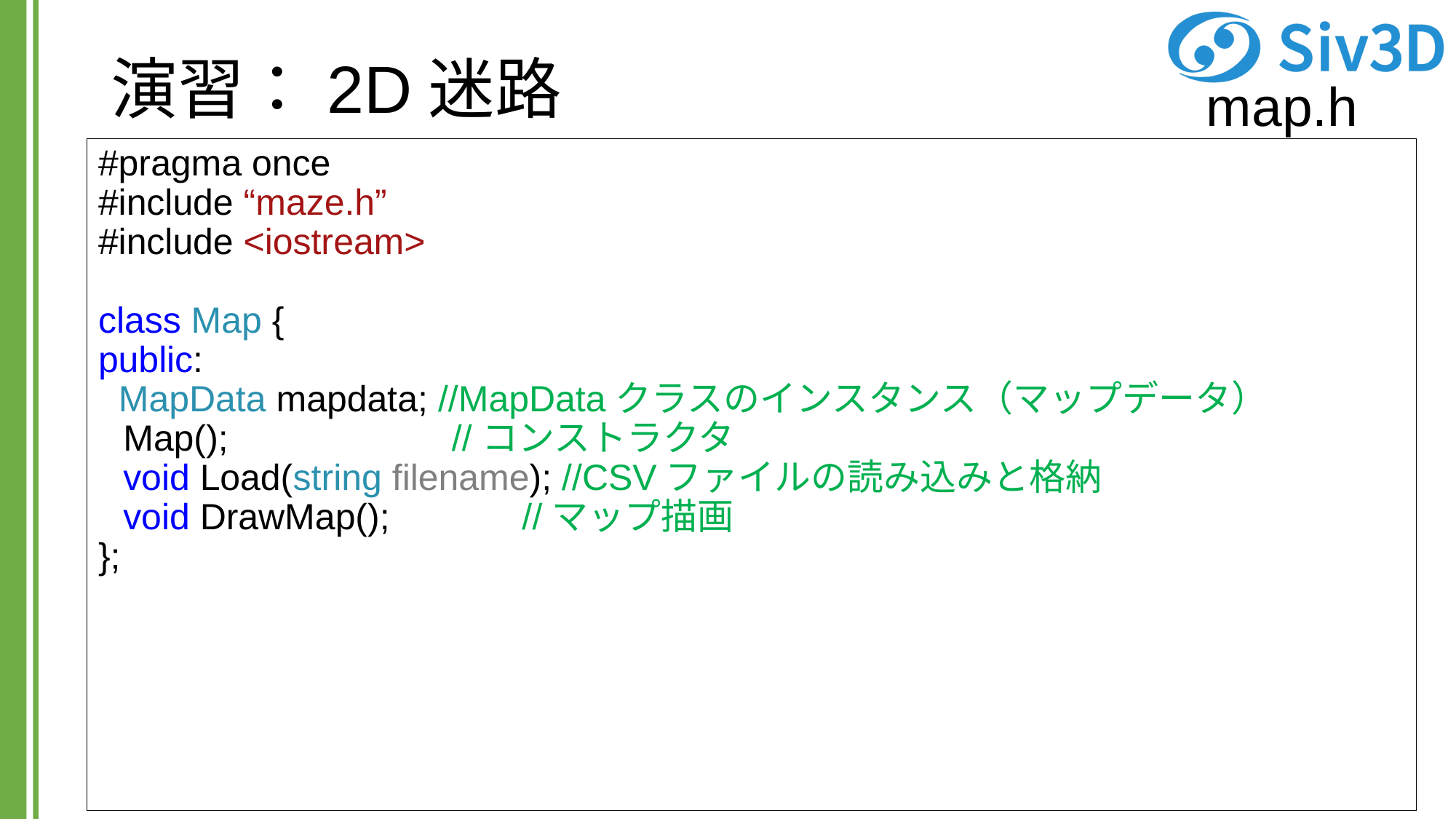

# 演習：2D迷路
map.h
#pragma once
#include “maze.h”
#include <iostream>
class Map {
public:
  MapData mapdata; //MapDataクラスのインスタンス（マップデータ）
  Map();                      //コンストラクタ
  void Load(string filename); //CSVファイルの読み込みと格納
  void DrawMap();             //マップ描画
};